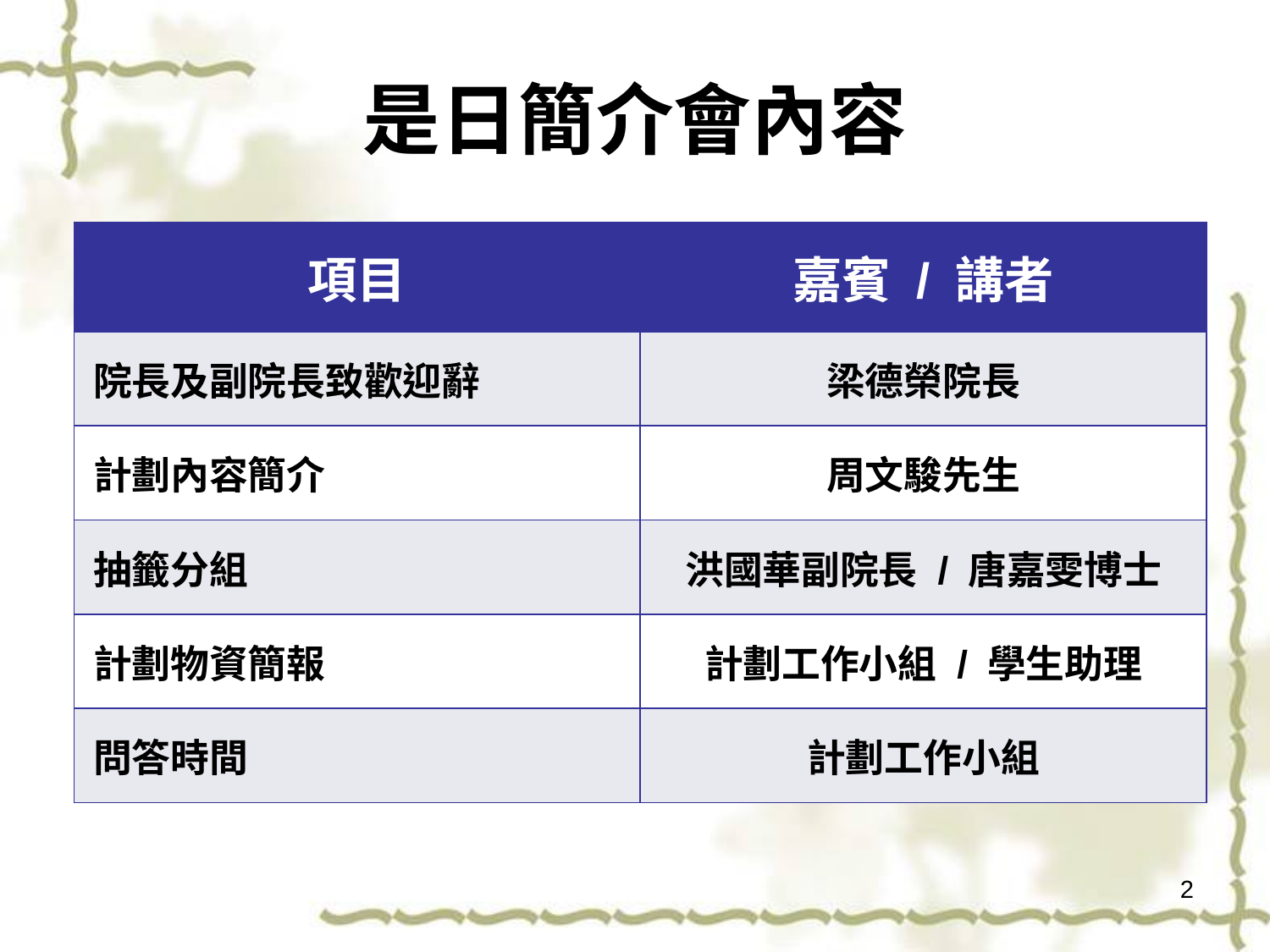

# 是日簡介會內容
| 項目 | 嘉賓 / 講者 |
| --- | --- |
| 院長及副院長致歡迎辭 | 梁德榮院長 |
| 計劃內容簡介 | 周文駿先生 |
| 抽籤分組 | 洪國華副院長 / 唐嘉雯博士 |
| 計劃物資簡報 | 計劃工作小組 / 學生助理 |
| 問答時間 | 計劃工作小組 |
2